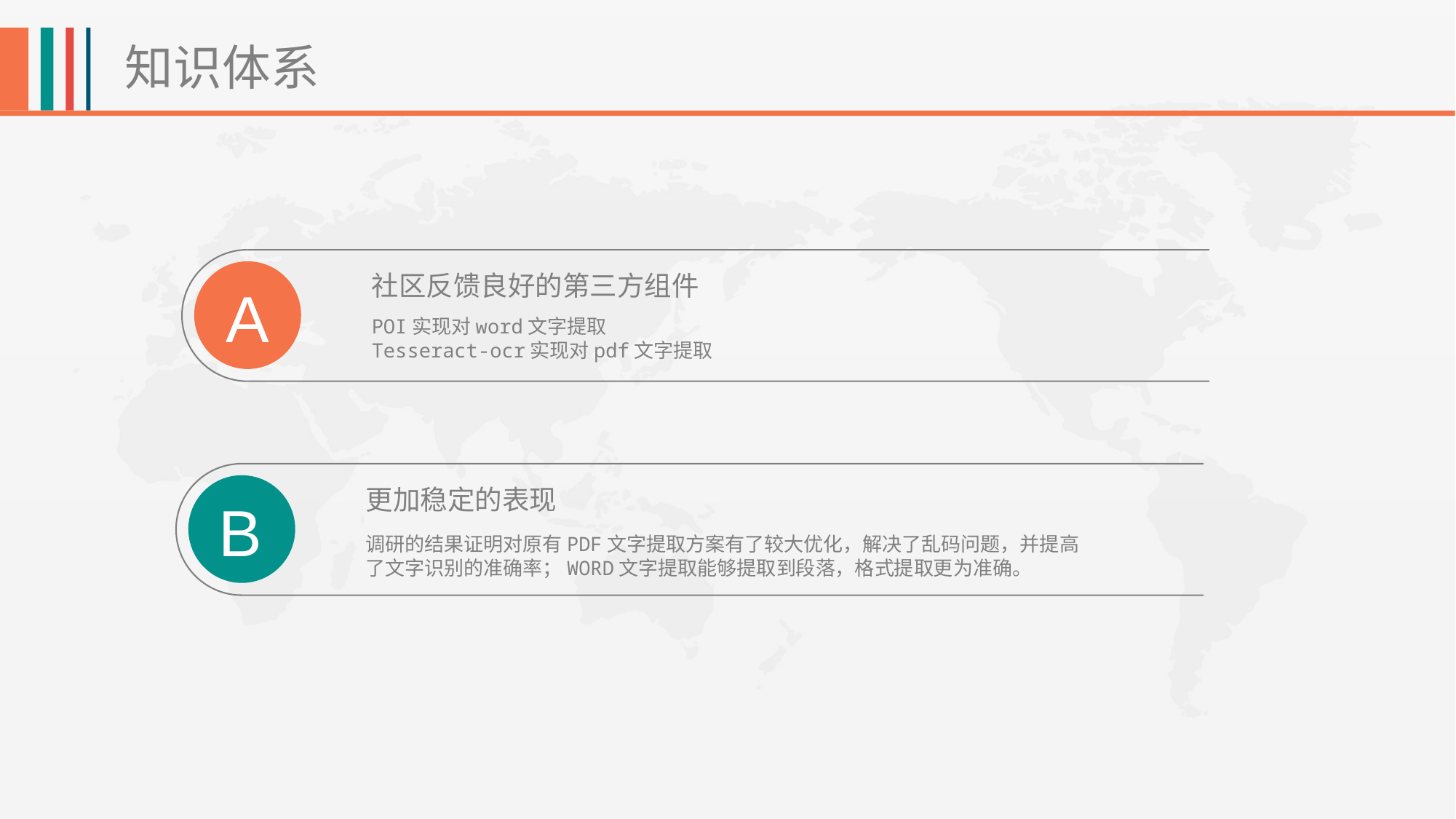

知识体系

社区反馈良好的第三方组件
A
POI实现对word文字提取
Tesseract-ocr实现对pdf文字提取

更加稳定的表现
B
调研的结果证明对原有PDF文字提取方案有了较大优化，解决了乱码问题，并提高了文字识别的准确率；WORD文字提取能够提取到段落，格式提取更为准确。